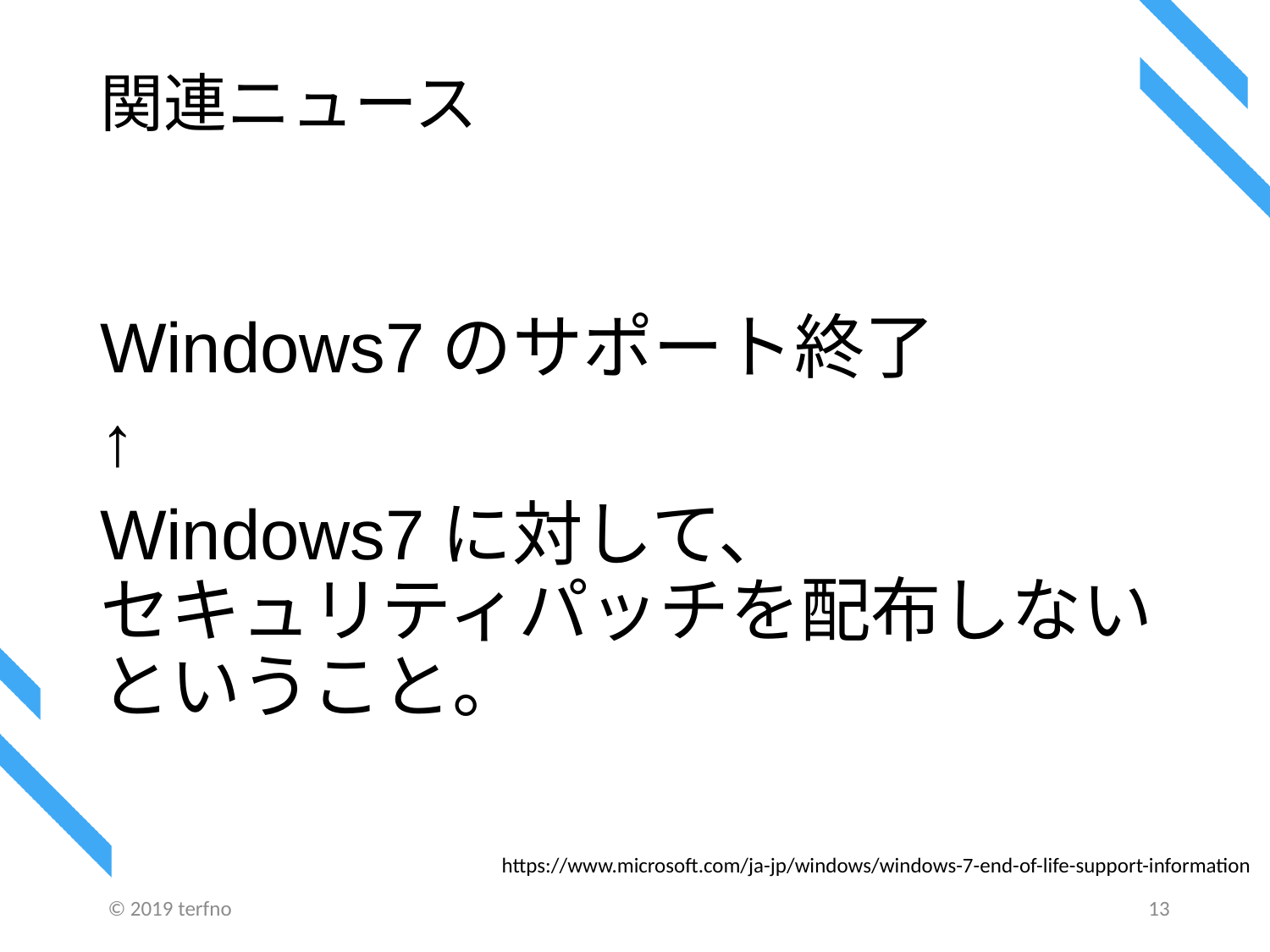

# 関連ニュース
Windows7のサポート終了
↑
Windows7に対して、
セキュリティパッチを配布しないということ。
https://www.microsoft.com/ja-jp/windows/windows-7-end-of-life-support-information
© 2019 terfno
13